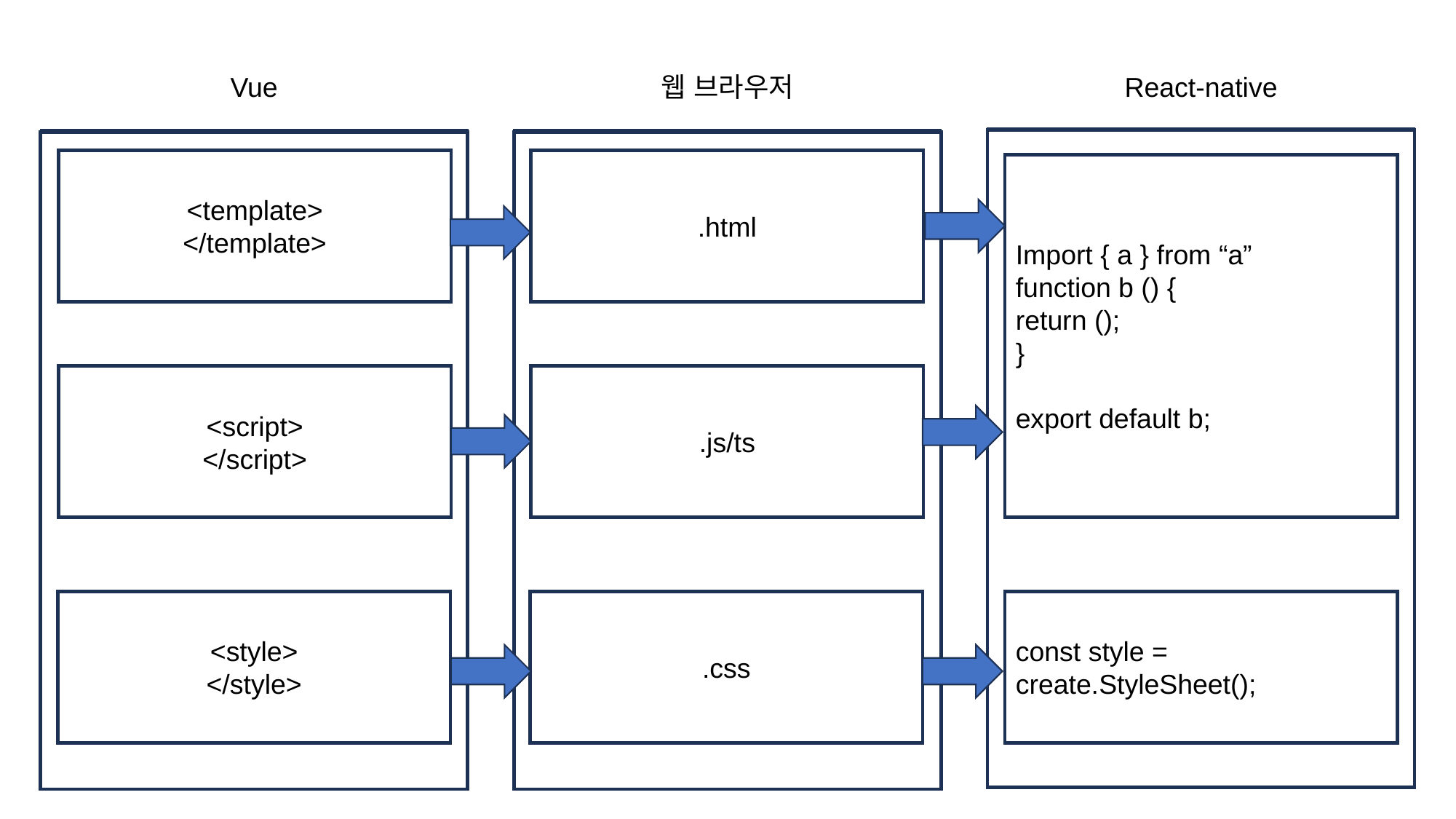

Vue
웹 브라우저
React-native

<template>
</template>
.html
Import { a } from “a”
function b () {
return ();
}

export default b;

<script>
</script>
.js/ts

<style>
</style>
.css
const style = create.StyleSheet();